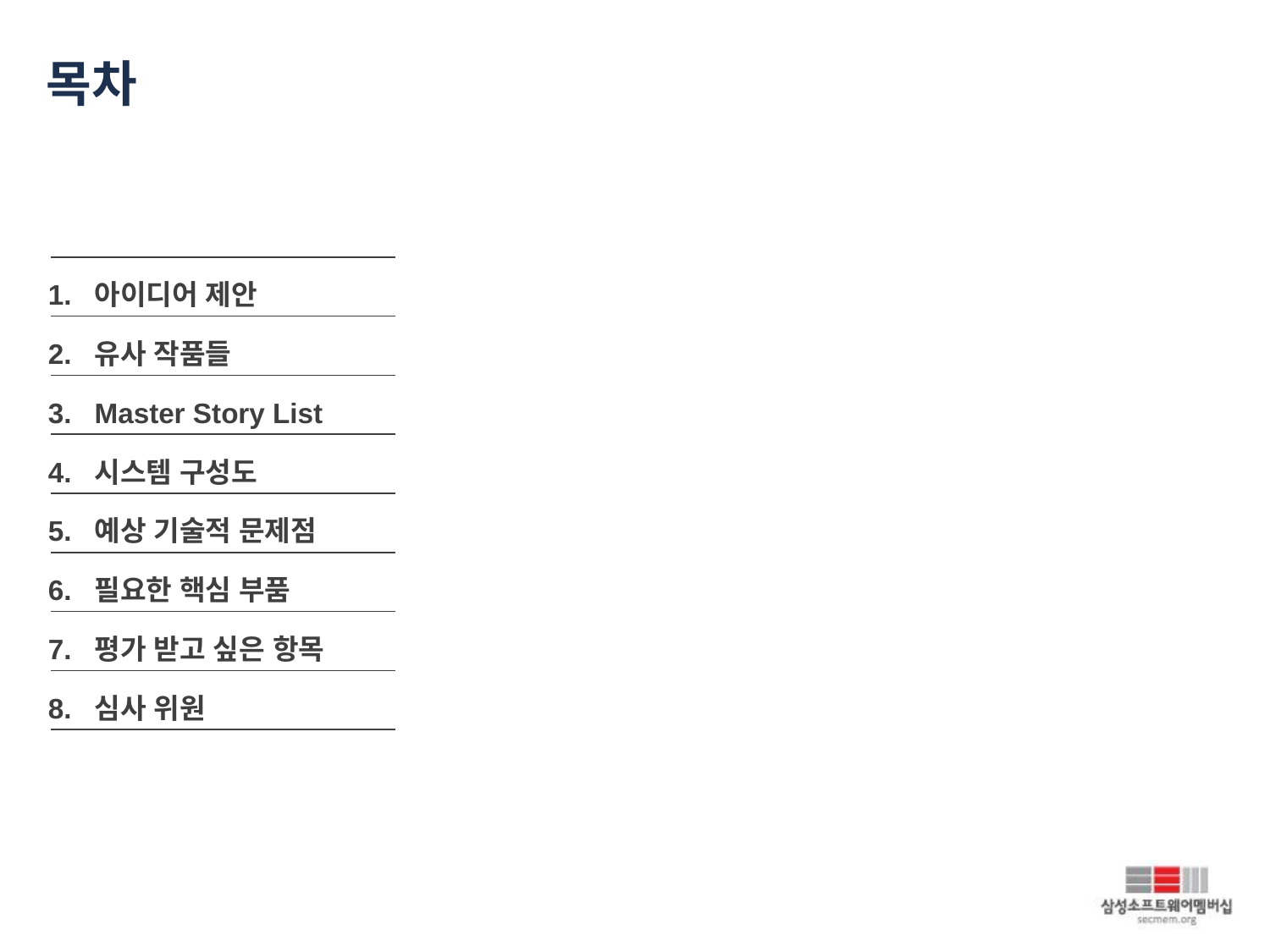

# 목차
아이디어 제안
유사 작품들
Master Story List
시스템 구성도
예상 기술적 문제점
필요한 핵심 부품
평가 받고 싶은 항목
심사 위원